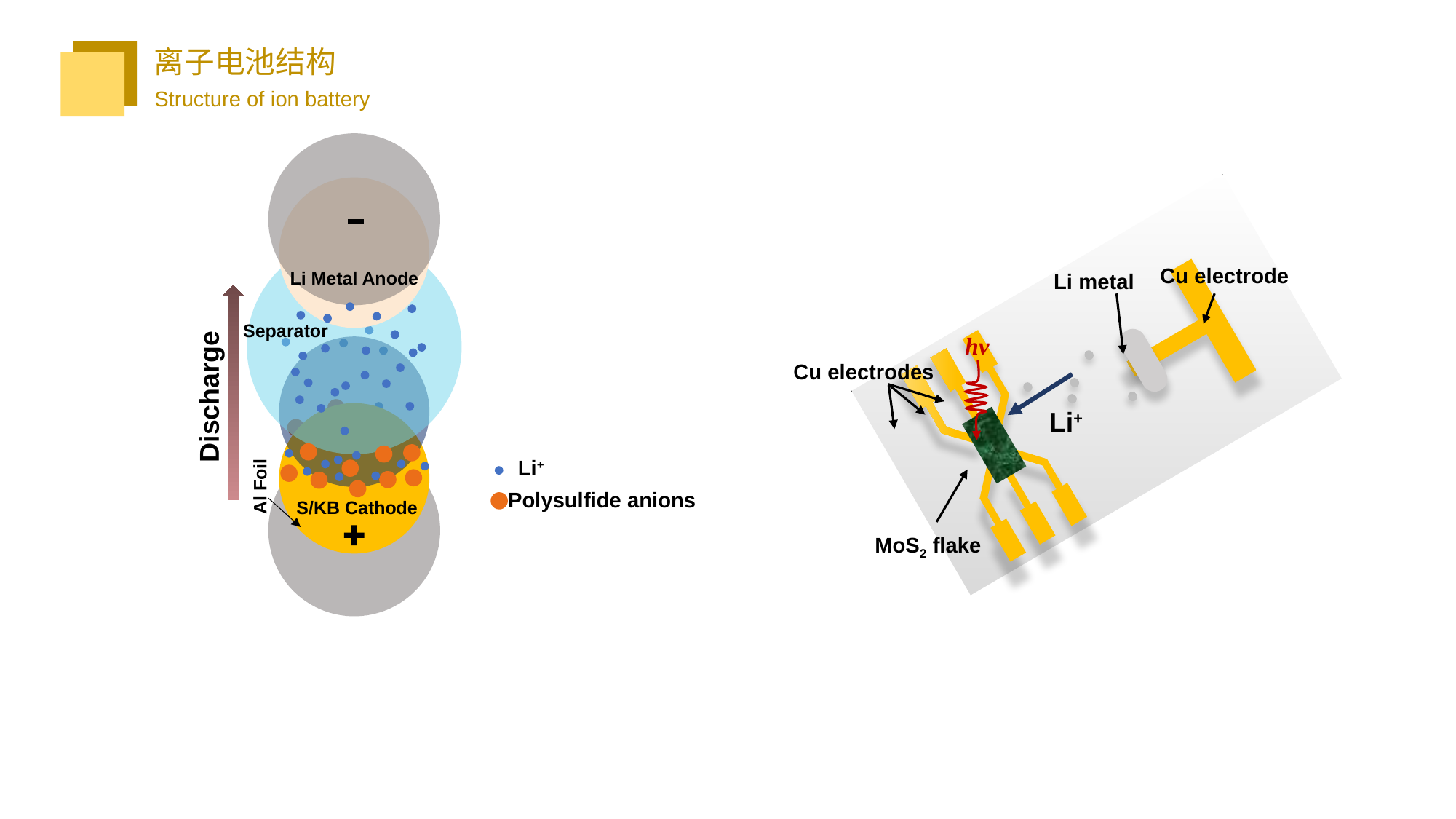

离子电池结构

 Structure of ion battery

Li Metal Anode

Separator

Discharge

Li+

Polysulfide anions

Al Foil

S/KB Cathode

Cu electrode
Li metal

hv

Cu electrodes

Li+

MoS2 flake